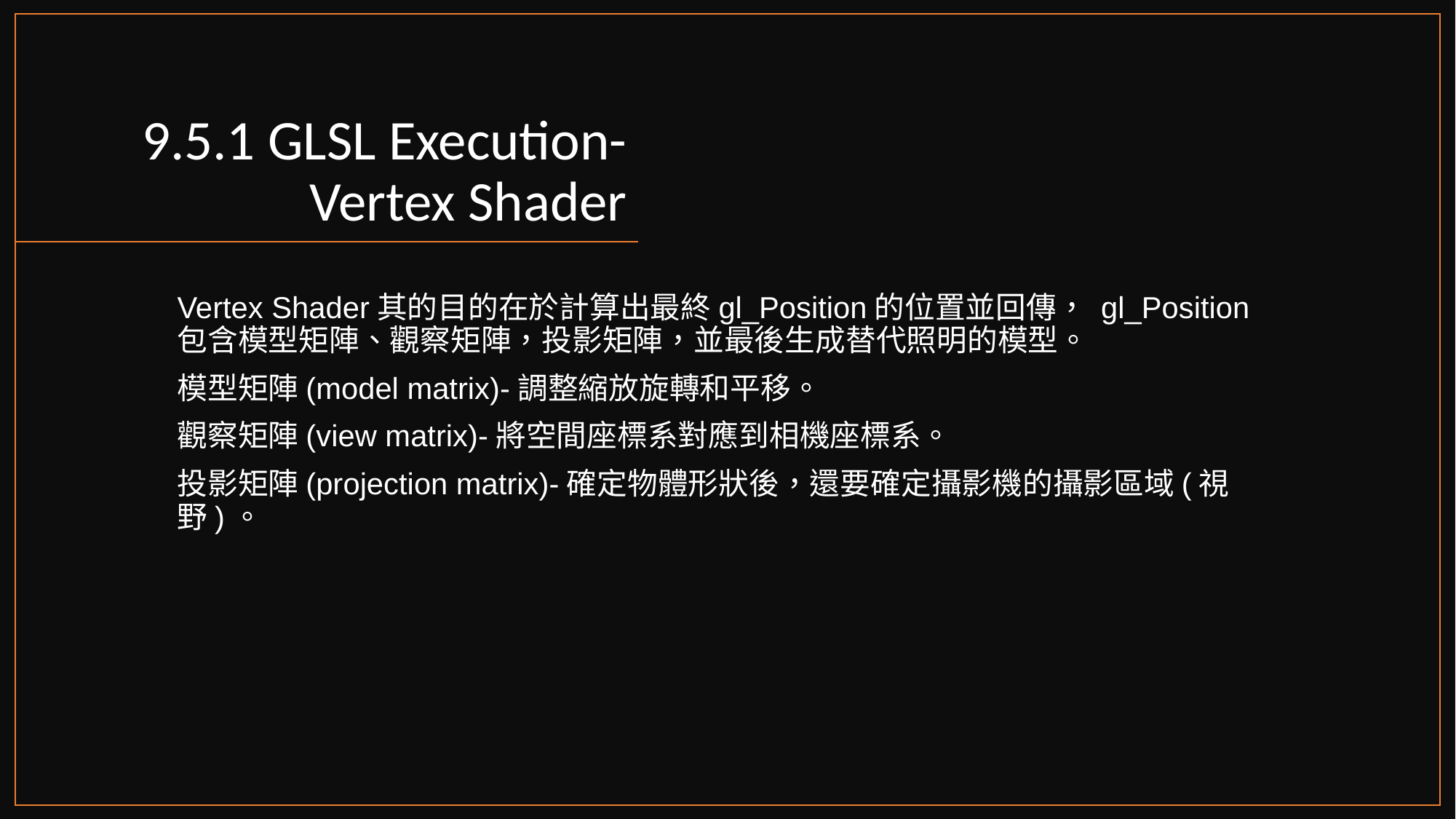

# 9.5.1 GLSL Execution-Vertex Shader
Vertex Shader其的目的在於計算出最終gl_Position的位置並回傳， gl_Position包含模型矩陣、觀察矩陣，投影矩陣，並最後生成替代照明的模型。
模型矩陣(model matrix)-調整縮放旋轉和平移。
觀察矩陣(view matrix)-將空間座標系對應到相機座標系。
投影矩陣(projection matrix)-確定物體形狀後，還要確定攝影機的攝影區域(視野)。